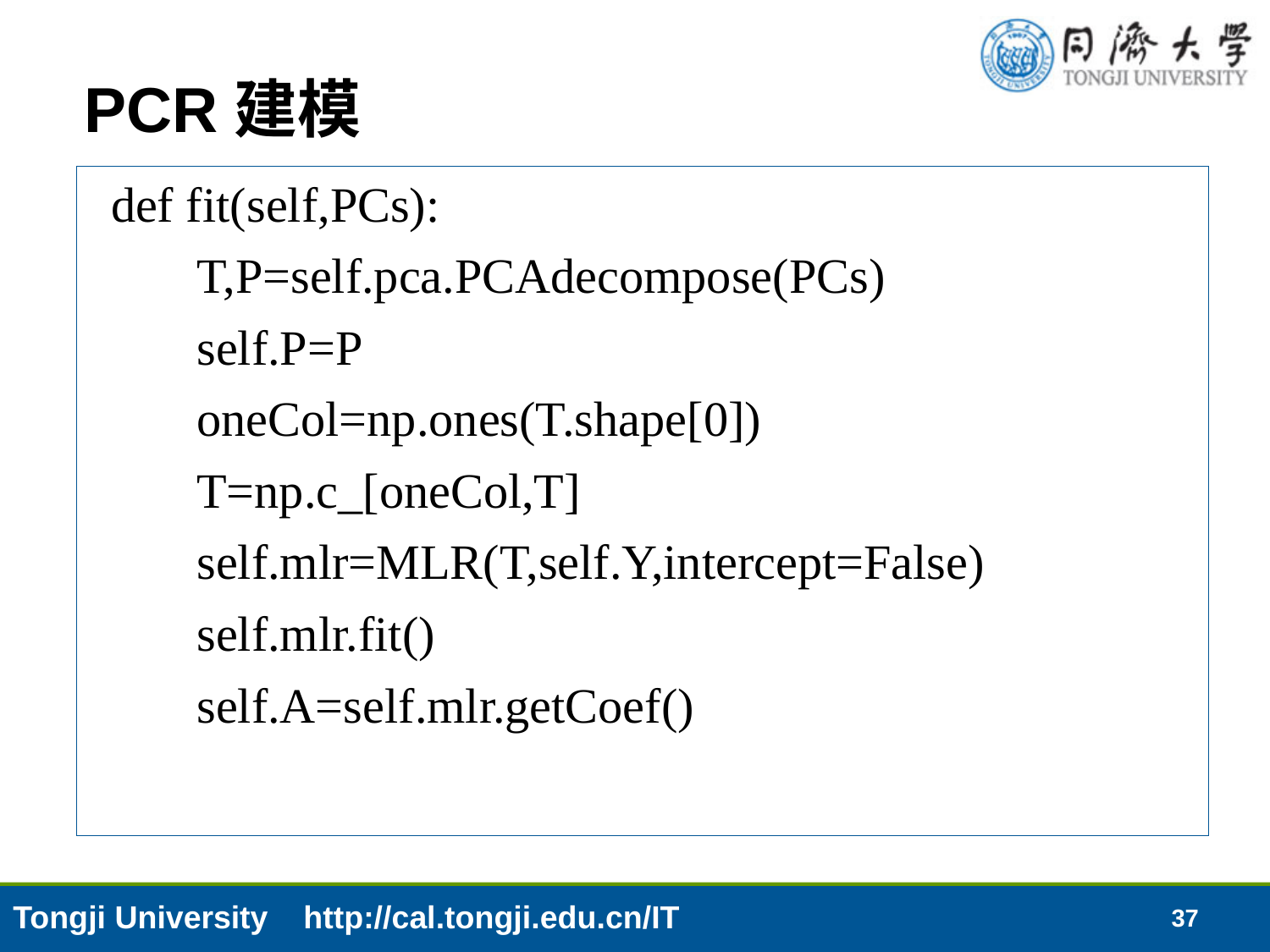

# PCR建模
 def fit(self,PCs):
        T,P=self.pca.PCAdecompose(PCs)
        self.P=P
        oneCol=np.ones(T.shape[0])
        T=np.c_[oneCol,T]
        self.mlr=MLR(T,self.Y,intercept=False)
        self.mlr.fit()
        self.A=self.mlr.getCoef()